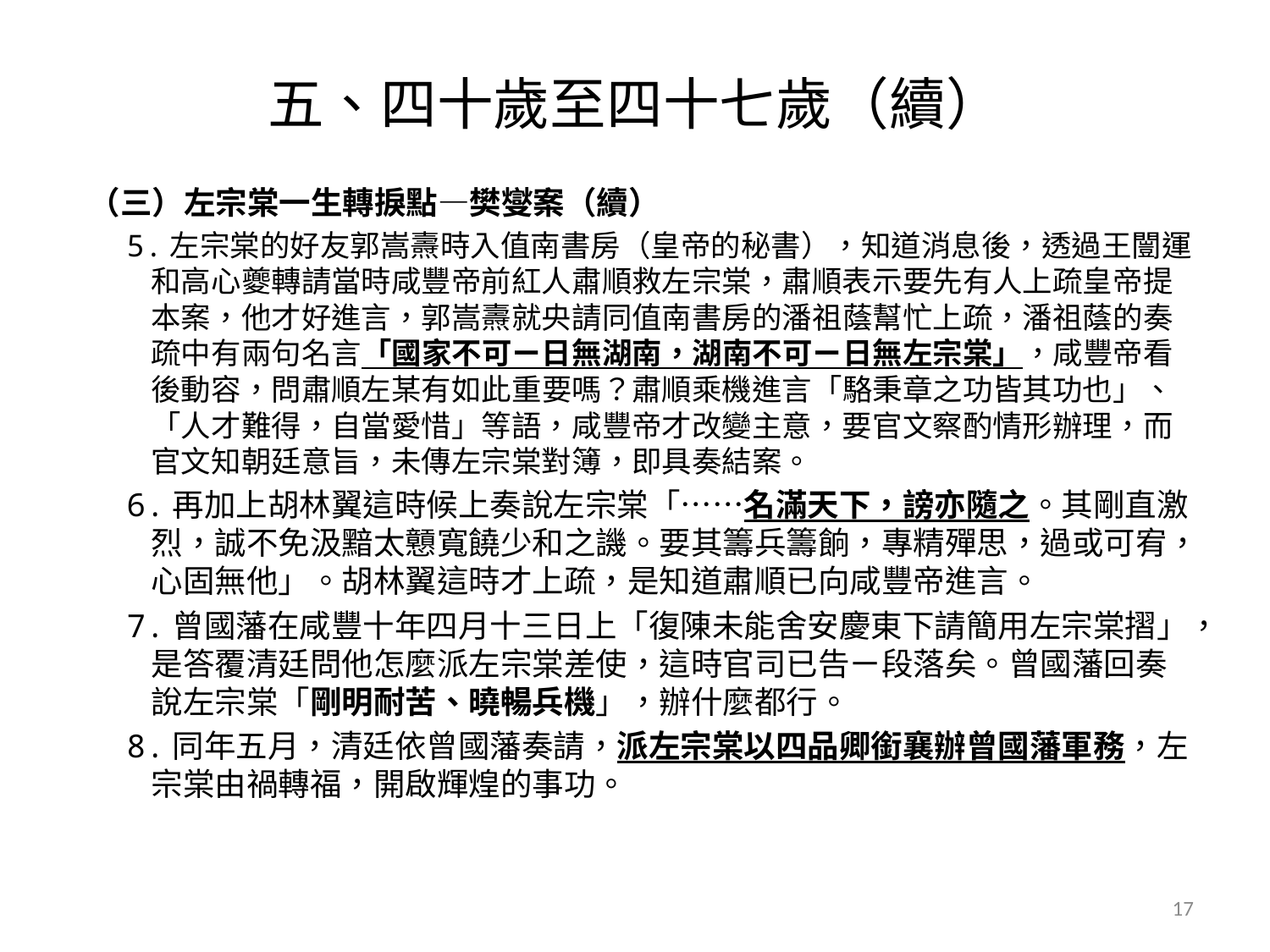

# 五、四十歲至四十七歲（續）
（三）左宗棠一生轉捩點—樊燮案（續）
5.左宗棠的好友郭嵩燾時入值南書房（皇帝的秘書），知道消息後，透過王闓運和高心夔轉請當時咸豐帝前紅人肅順救左宗棠，肅順表示要先有人上疏皇帝提本案，他才好進言，郭嵩燾就央請同值南書房的潘祖蔭幫忙上疏，潘祖蔭的奏疏中有兩句名言「國家不可ㄧ日無湖南，湖南不可ㄧ日無左宗棠」，咸豐帝看後動容，問肅順左某有如此重要嗎？肅順乘機進言「駱秉章之功皆其功也」、「人才難得，自當愛惜」等語，咸豐帝才改變主意，要官文察酌情形辦理，而官文知朝廷意旨，未傳左宗棠對簿，即具奏結案。
6.再加上胡林翼這時候上奏說左宗棠「⋯⋯名滿天下，謗亦隨之。其剛直激烈，誠不免汲黯太戅寬饒少和之譏。要其籌兵籌餉，專精殫思，過或可宥，心固無他」。胡林翼這時才上疏，是知道肅順已向咸豐帝進言。
7.曾國藩在咸豐十年四月十三日上「復陳未能舍安慶東下請簡用左宗棠摺」，是答覆清廷問他怎麼派左宗棠差使，這時官司已告ㄧ段落矣。曾國藩回奏說左宗棠「剛明耐苦、曉暢兵機」，辦什麼都行。
8.同年五月，清廷依曾國藩奏請，派左宗棠以四品卿銜襄辦曾國藩軍務，左宗棠由禍轉福，開啟輝煌的事功。
17